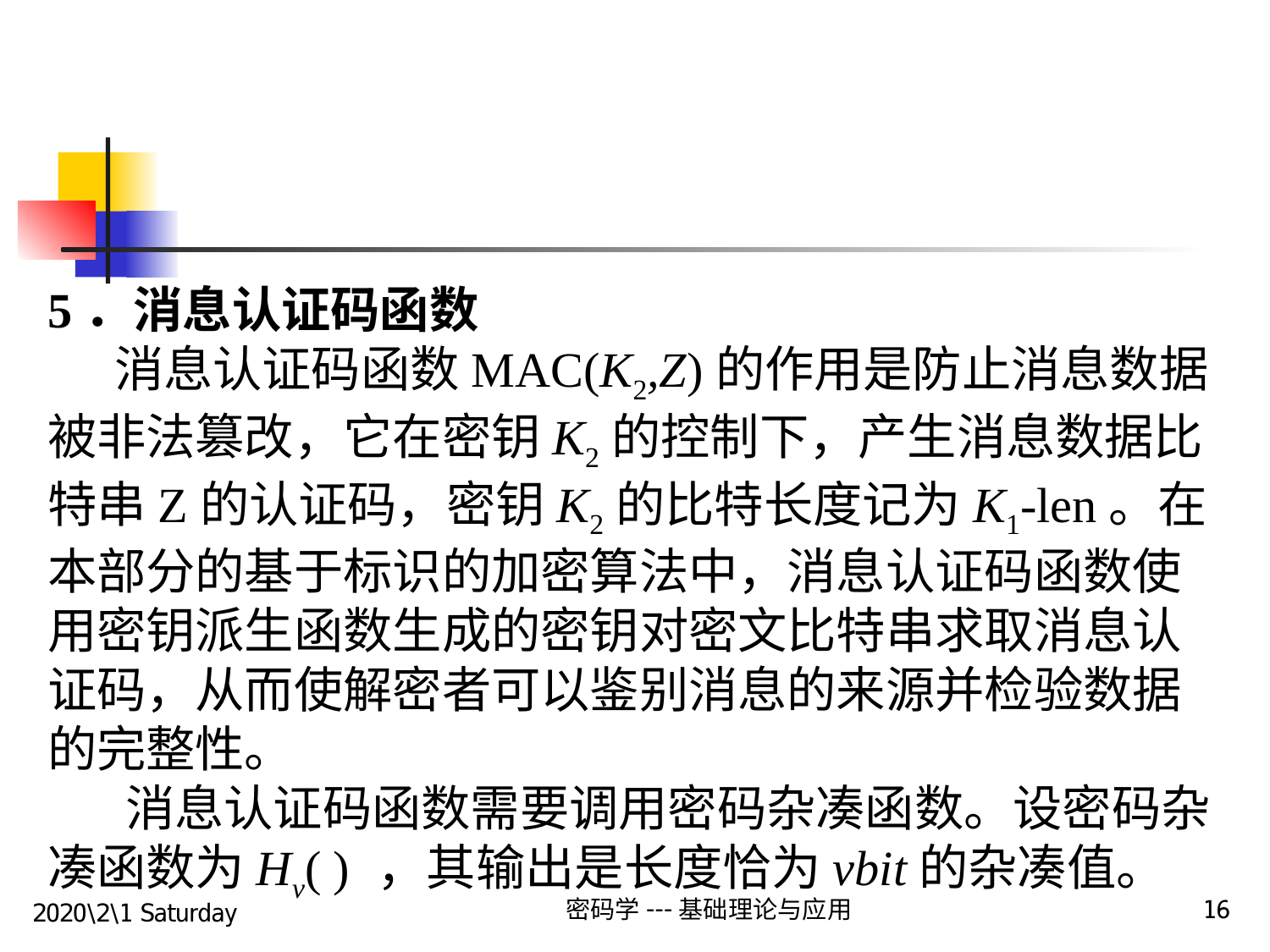

5．消息认证码函数
     消息认证码函数MAC(K2,Z)的作用是防止消息数据被非法篡改，它在密钥K2的控制下，产生消息数据比特串Z的认证码，密钥K2的比特长度记为K1-len。在本部分的基于标识的加密算法中，消息认证码函数使用密钥派生函数生成的密钥对密文比特串求取消息认证码，从而使解密者可以鉴别消息的来源并检验数据的完整性。
      消息认证码函数需要调用密码杂凑函数。设密码杂凑函数为Hv( ) ，其输出是长度恰为vbit的杂凑值。

密码学---基础理论与应用
16
2020\2\1 Saturday